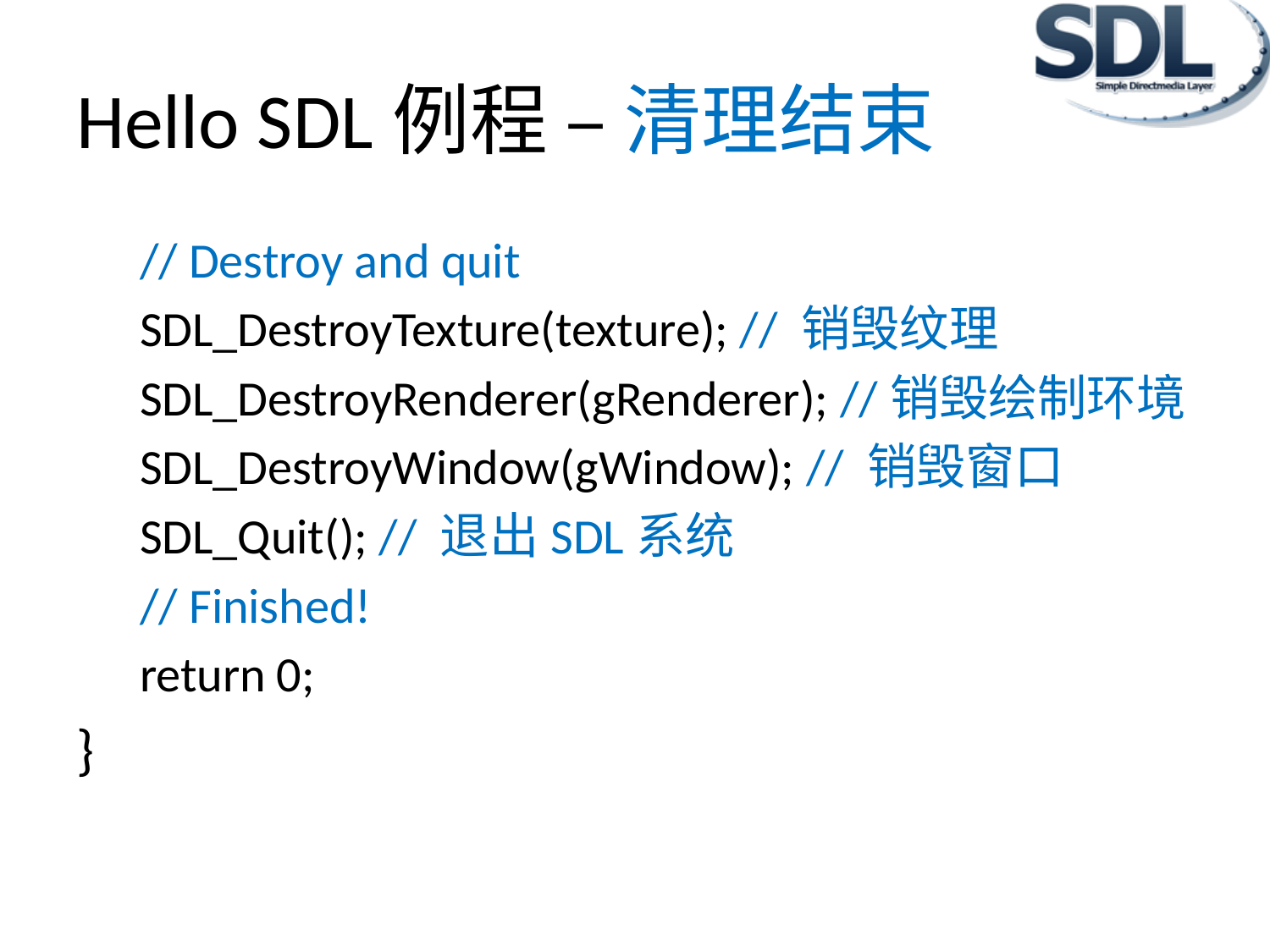

# Hello SDL例程 – 清理结束
// Destroy and quit
SDL_DestroyTexture(texture); // 销毁纹理
SDL_DestroyRenderer(gRenderer); //销毁绘制环境
SDL_DestroyWindow(gWindow); // 销毁窗口
SDL_Quit(); // 退出SDL系统
// Finished!
return 0;
}